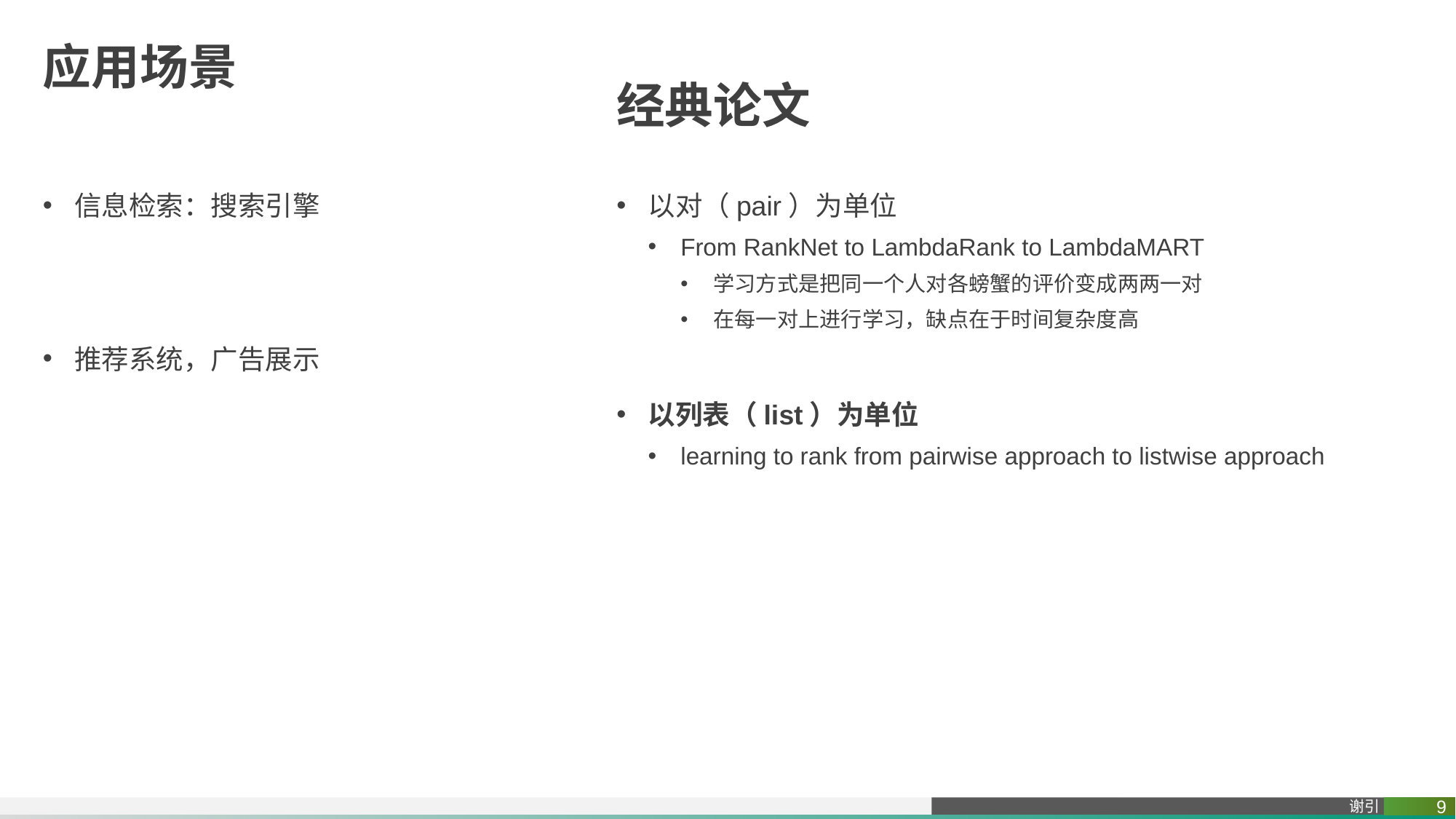

# 应用场景
经典论文
信息检索：搜索引擎

推荐系统，广告展示

以对（pair）为单位
From RankNet to LambdaRank to LambdaMART
学习方式是把同一个人对各螃蟹的评价变成两两一对
在每一对上进行学习，缺点在于时间复杂度高

以列表（list）为单位
learning to rank from pairwise approach to listwise approach

9